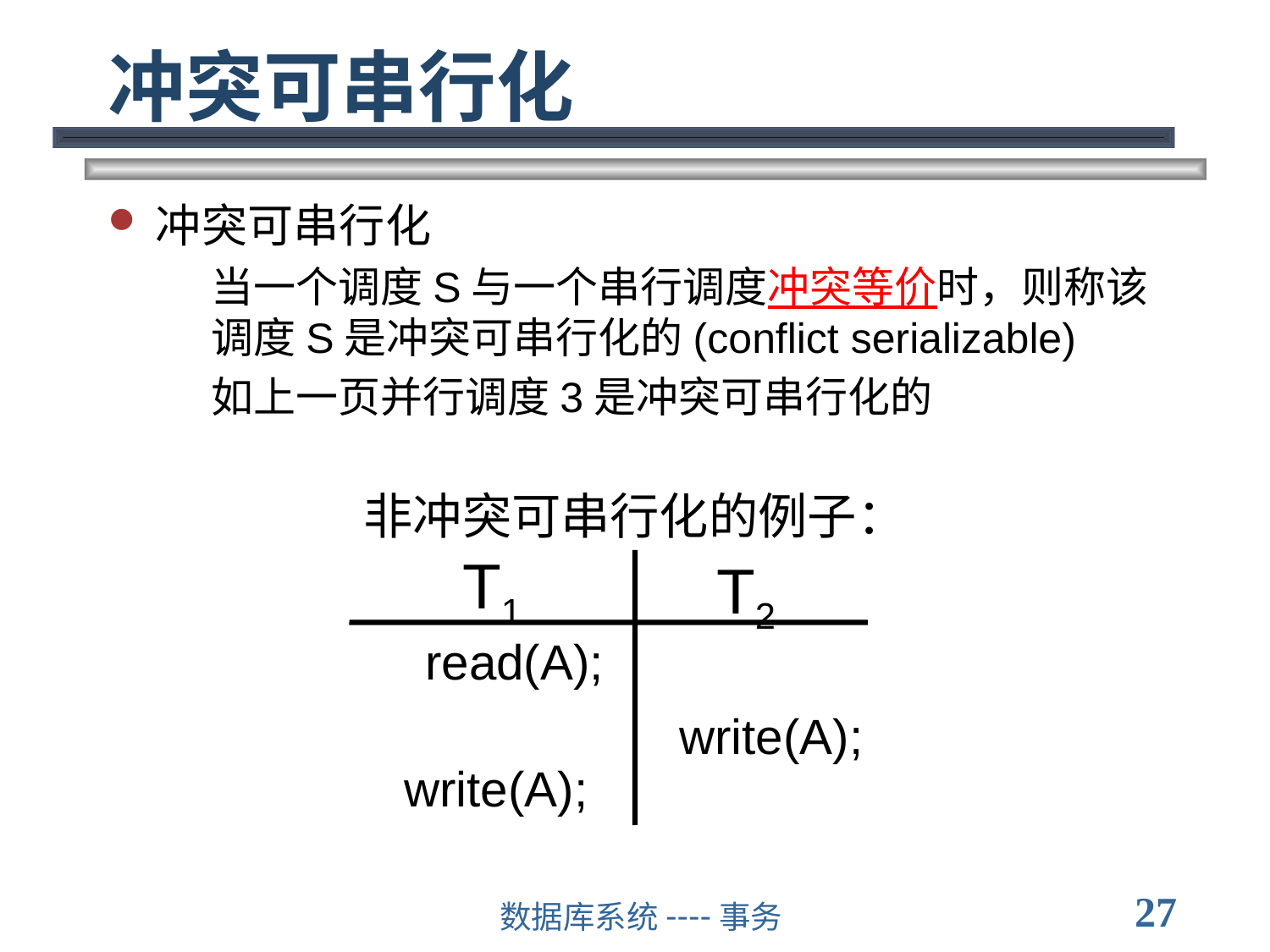

# 冲突可串行化
冲突可串行化
	当一个调度S与一个串行调度冲突等价时，则称该调度S是冲突可串行化的(conflict serializable)
	如上一页并行调度3是冲突可串行化的
非冲突可串行化的例子：
T1
T2

read(A);
write(A);
write(A);

27
数据库系统----事务